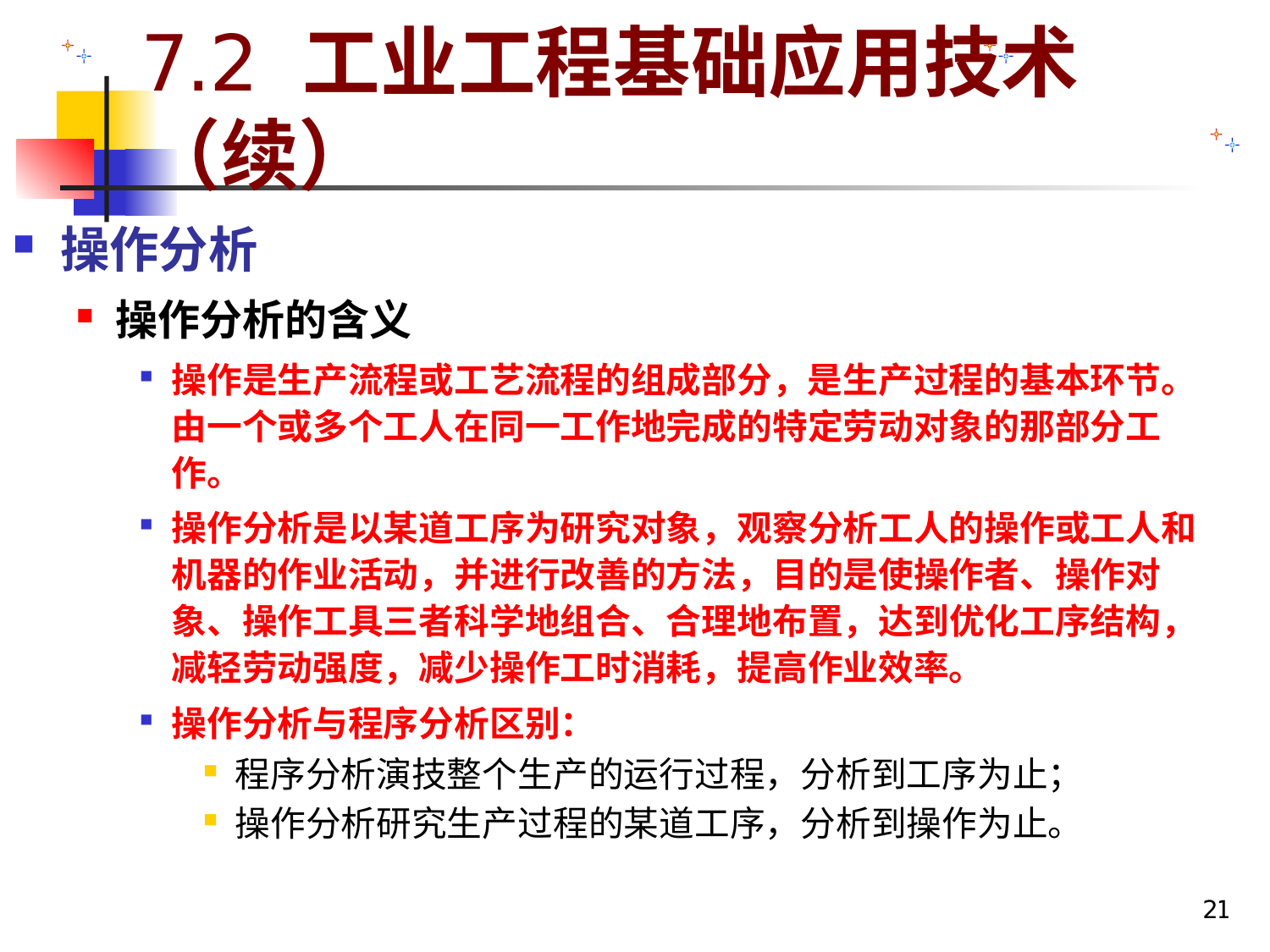

# 7.2 工业工程基础应用技术 （续）
操作分析
操作分析的含义
操作是生产流程或工艺流程的组成部分，是生产过程的基本环节。由一个或多个工人在同一工作地完成的特定劳动对象的那部分工作。
操作分析是以某道工序为研究对象，观察分析工人的操作或工人和机器的作业活动，并进行改善的方法，目的是使操作者、操作对象、操作工具三者科学地组合、合理地布置，达到优化工序结构，减轻劳动强度，减少操作工时消耗，提高作业效率。
操作分析与程序分析区别：
程序分析演技整个生产的运行过程，分析到工序为止；
操作分析研究生产过程的某道工序，分析到操作为止。
21